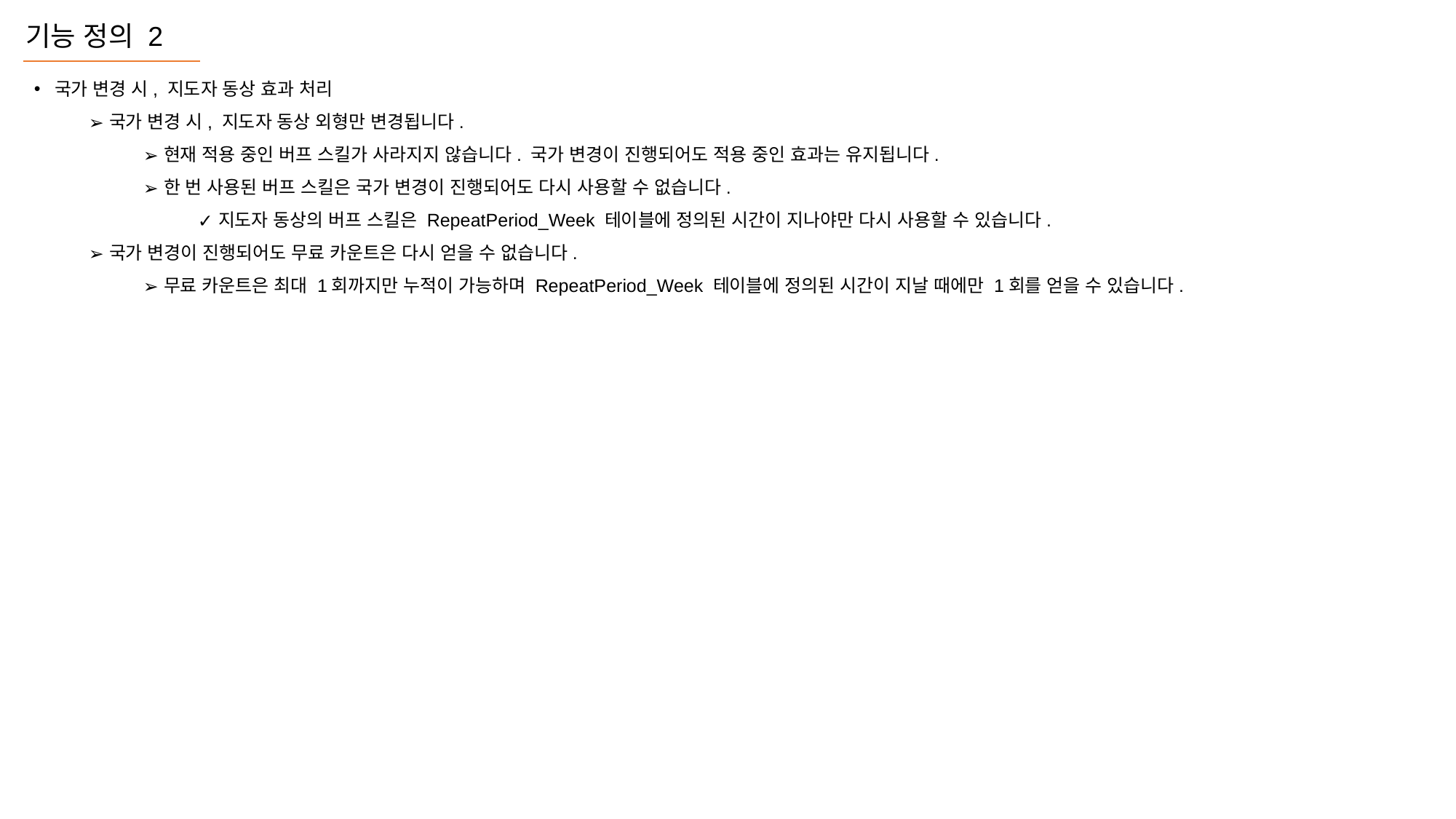

기능 정의 2
국가 변경 시, 지도자 동상 효과 처리
국가 변경 시, 지도자 동상 외형만 변경됩니다.
현재 적용 중인 버프 스킬가 사라지지 않습니다. 국가 변경이 진행되어도 적용 중인 효과는 유지됩니다.
한 번 사용된 버프 스킬은 국가 변경이 진행되어도 다시 사용할 수 없습니다.
지도자 동상의 버프 스킬은 RepeatPeriod_Week 테이블에 정의된 시간이 지나야만 다시 사용할 수 있습니다.
국가 변경이 진행되어도 무료 카운트은 다시 얻을 수 없습니다.
무료 카운트은 최대 1회까지만 누적이 가능하며 RepeatPeriod_Week 테이블에 정의된 시간이 지날 때에만 1회를 얻을 수 있습니다.